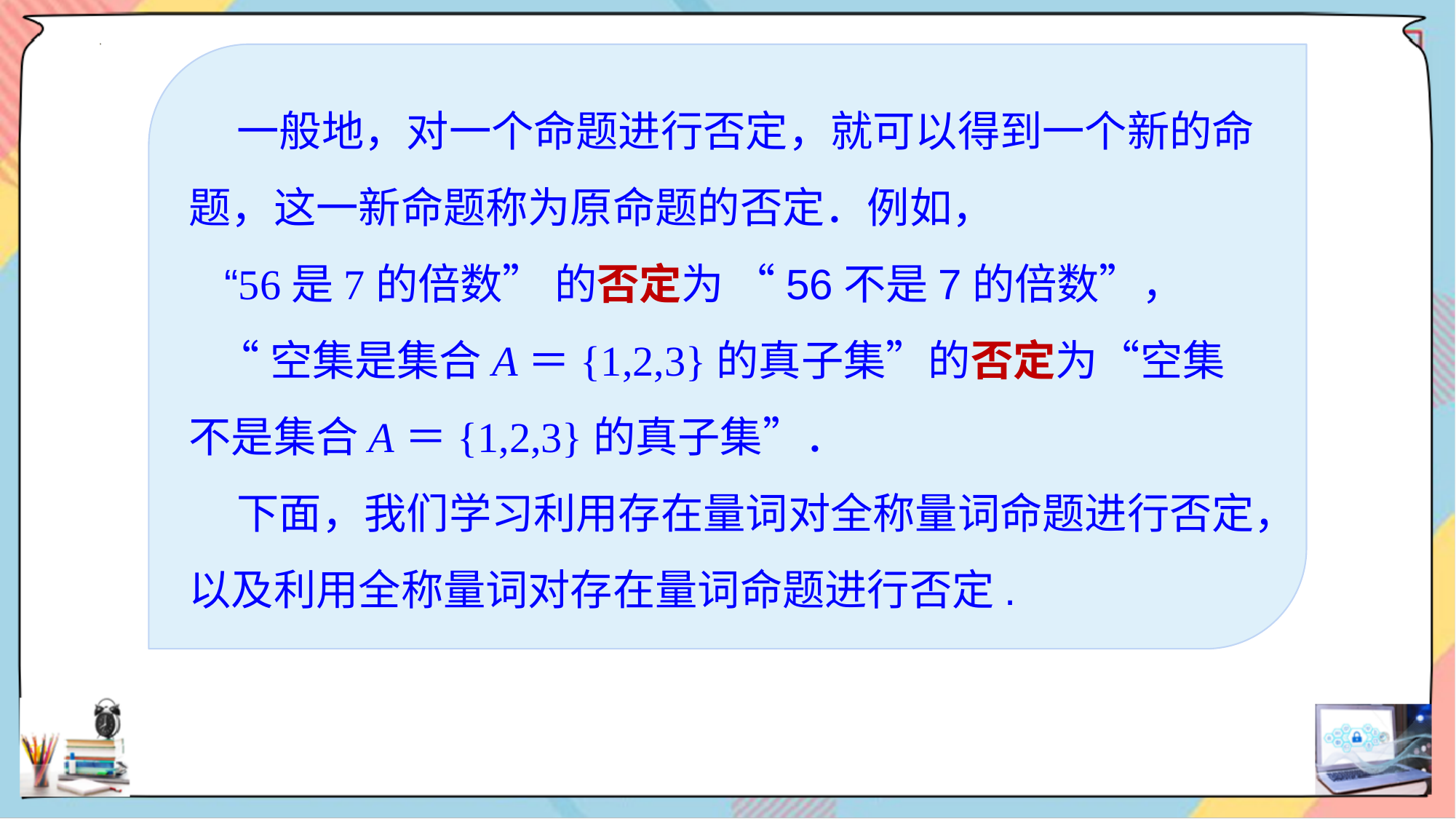

一般地，对一个命题进行否定，就可以得到一个新的命
题，这一新命题称为原命题的否定．例如，
   “56是7的倍数” 的否定为 “56不是7的倍数”，
   “空集是集合A＝{1,2,3}的真子集”的否定为“空集不是集合A＝{1,2,3}的真子集”．
    下面，我们学习利用存在量词对全称量词命题进行否定，以及利用全称量词对存在量词命题进行否定.